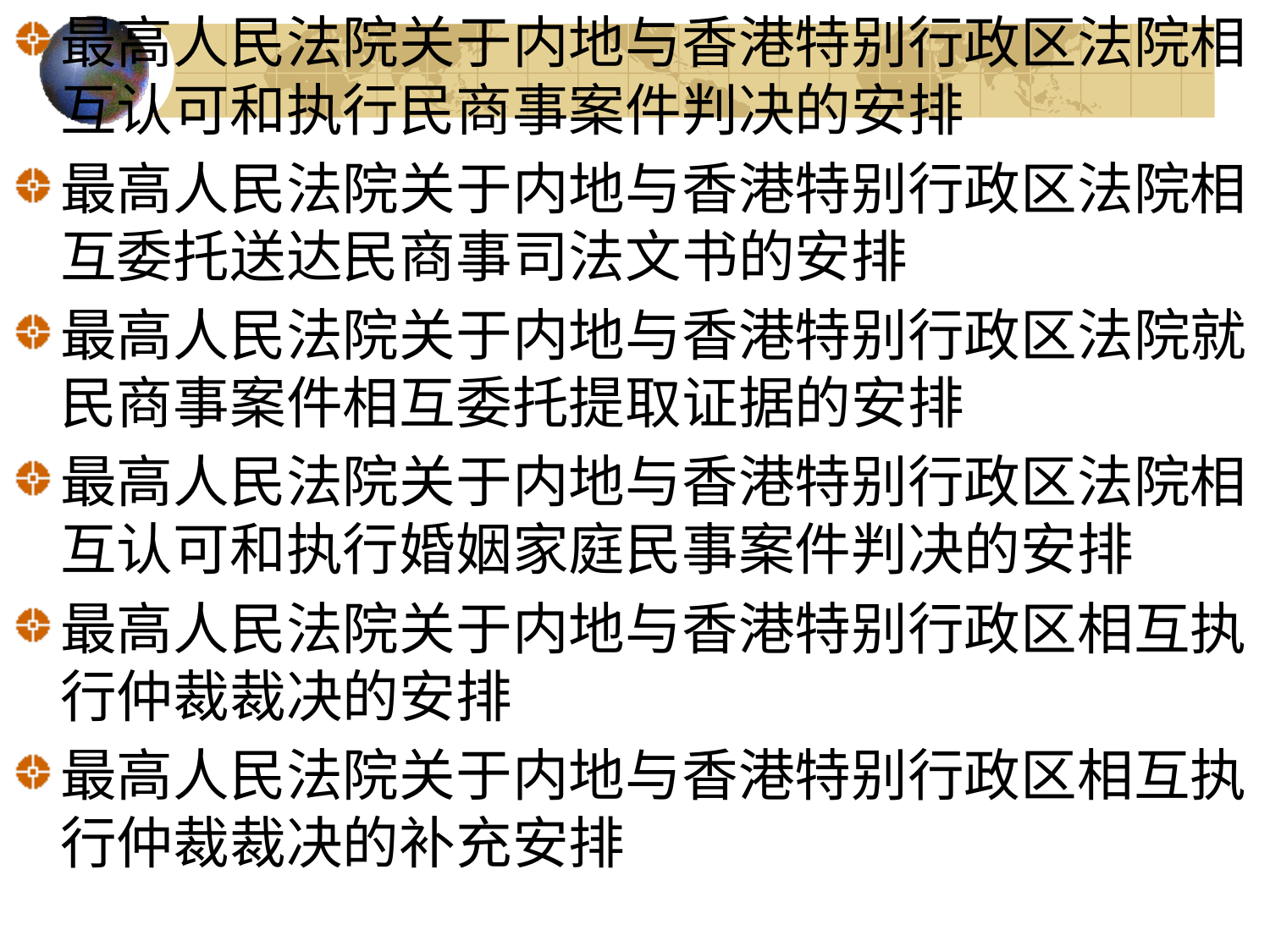

最高人民法院关于内地与香港特别行政区法院相互认可和执行民商事案件判决的安排
最高人民法院关于内地与香港特别行政区法院相互委托送达民商事司法文书的安排
最高人民法院关于内地与香港特别行政区法院就民商事案件相互委托提取证据的安排
最高人民法院关于内地与香港特别行政区法院相互认可和执行婚姻家庭民事案件判决的安排
最高人民法院关于内地与香港特别行政区相互执行仲裁裁决的安排
最高人民法院关于内地与香港特别行政区相互执行仲裁裁决的补充安排